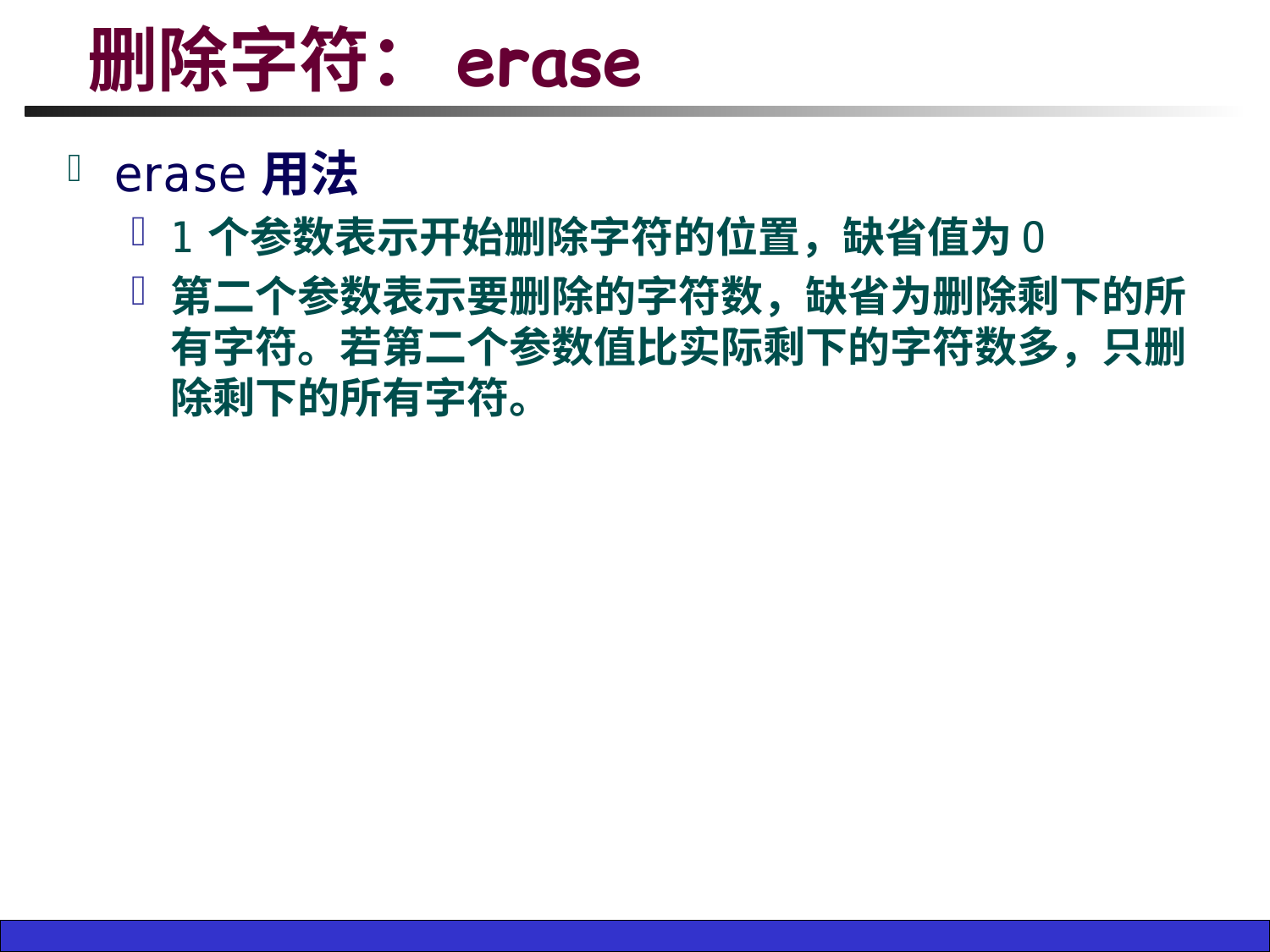

# 删除字符：erase
erase用法
1个参数表示开始删除字符的位置，缺省值为0
第二个参数表示要删除的字符数，缺省为删除剩下的所有字符。若第二个参数值比实际剩下的字符数多，只删除剩下的所有字符。